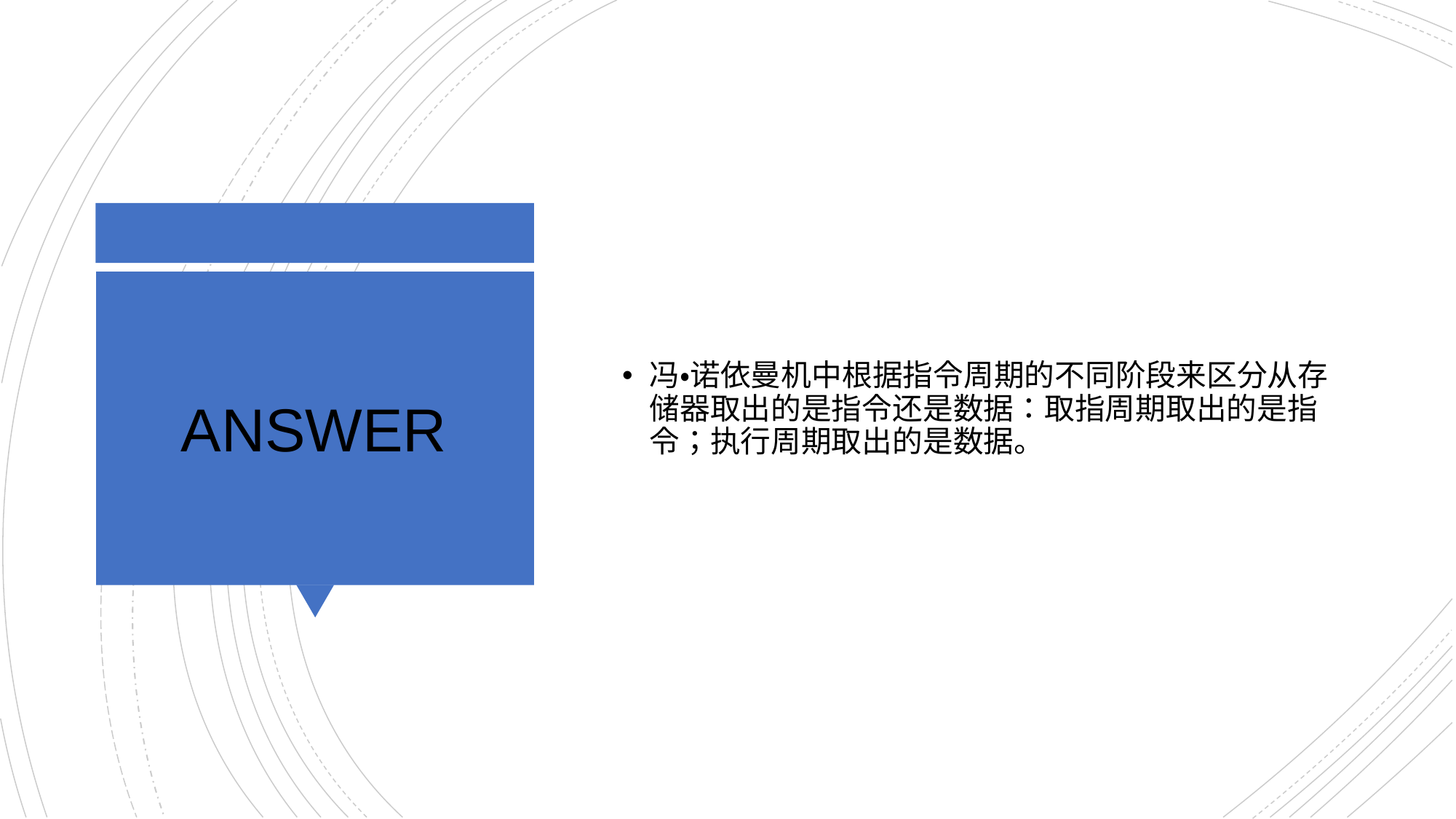

冯・诺依曼机中根据指令周期的不同阶段来区分从存储器取出的是指令还是数据：取指周期取出的是指令；执行周期取出的是数据。

# ANSWER